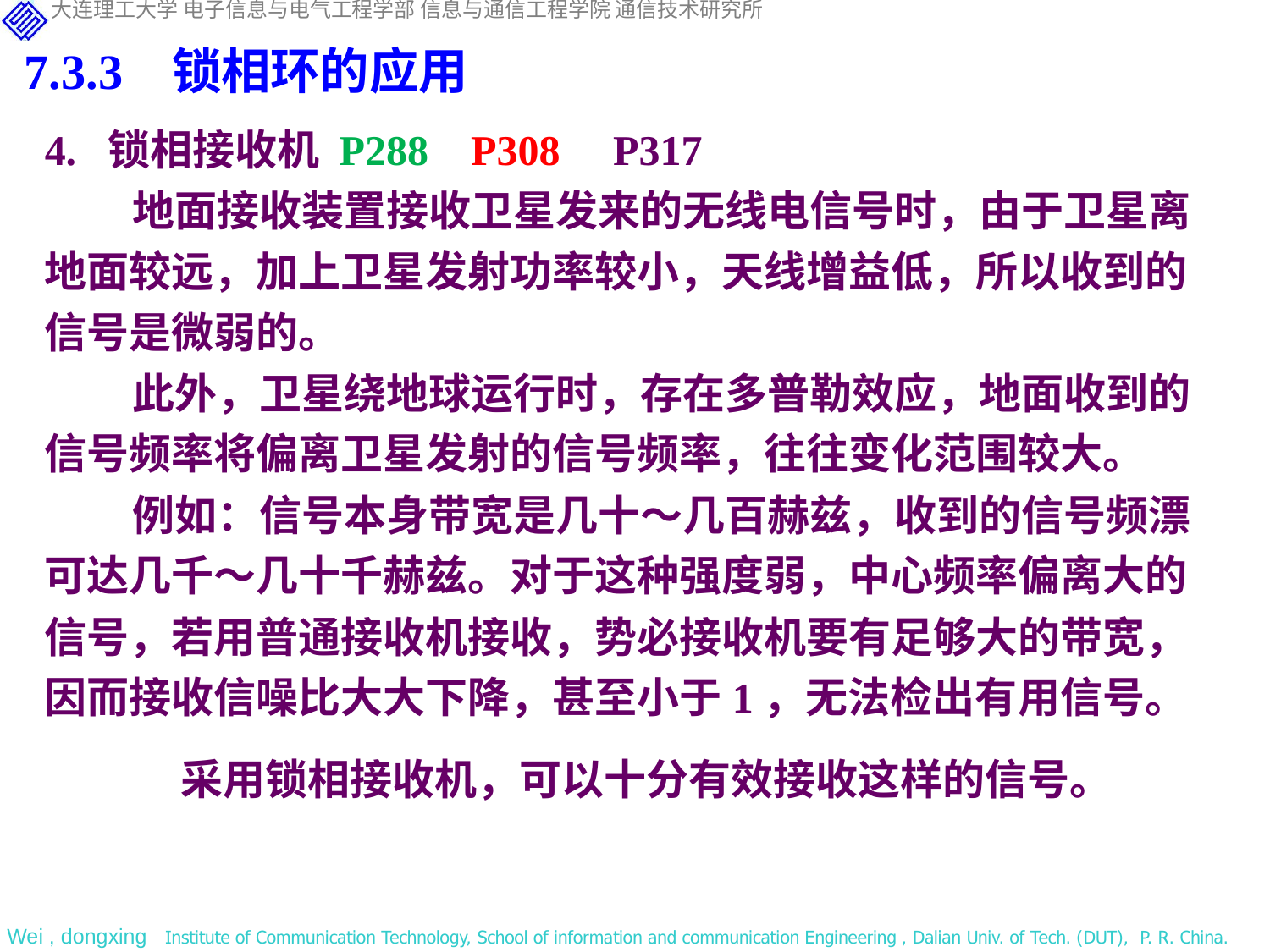

7.3.3   锁相环的应用
4.  锁相接收机 P288    P308     P317
地面接收装置接收卫星发来的无线电信号时，由于卫星离地面较远，加上卫星发射功率较小，天线增益低，所以收到的信号是微弱的。
此外，卫星绕地球运行时，存在多普勒效应，地面收到的信号频率将偏离卫星发射的信号频率，往往变化范围较大。
例如：信号本身带宽是几十～几百赫兹，收到的信号频漂可达几千～几十千赫兹。对于这种强度弱，中心频率偏离大的信号，若用普通接收机接收，势必接收机要有足够大的带宽，因而接收信噪比大大下降，甚至小于1，无法检出有用信号。
    采用锁相接收机，可以十分有效接收这样的信号。